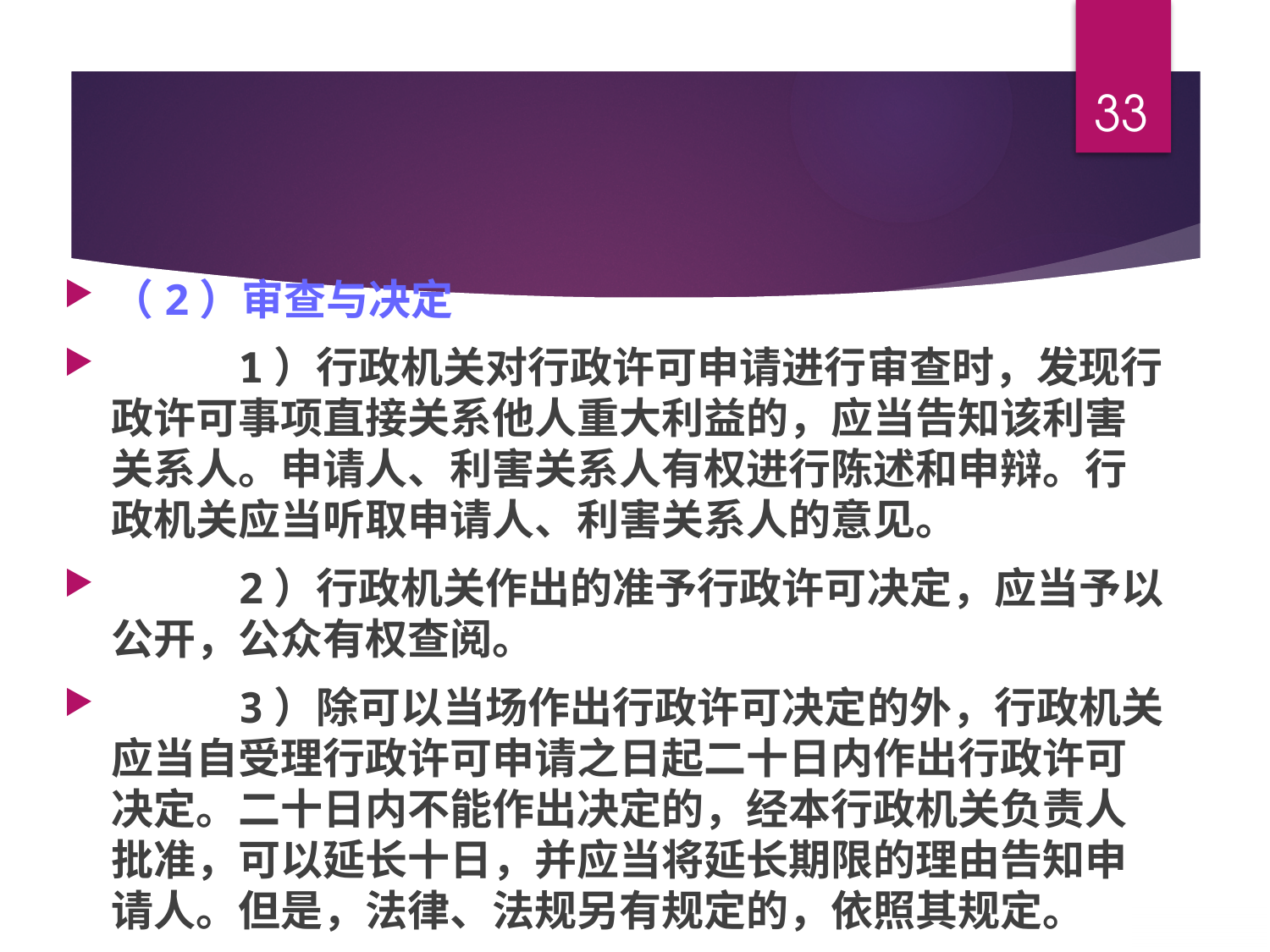

33
#
（2）审查与决定
	1）行政机关对行政许可申请进行审查时，发现行政许可事项直接关系他人重大利益的，应当告知该利害关系人。申请人、利害关系人有权进行陈述和申辩。行政机关应当听取申请人、利害关系人的意见。
	2）行政机关作出的准予行政许可决定，应当予以公开，公众有权查阅。
	3）除可以当场作出行政许可决定的外，行政机关应当自受理行政许可申请之日起二十日内作出行政许可决定。二十日内不能作出决定的，经本行政机关负责人批准，可以延长十日，并应当将延长期限的理由告知申请人。但是，法律、法规另有规定的，依照其规定。